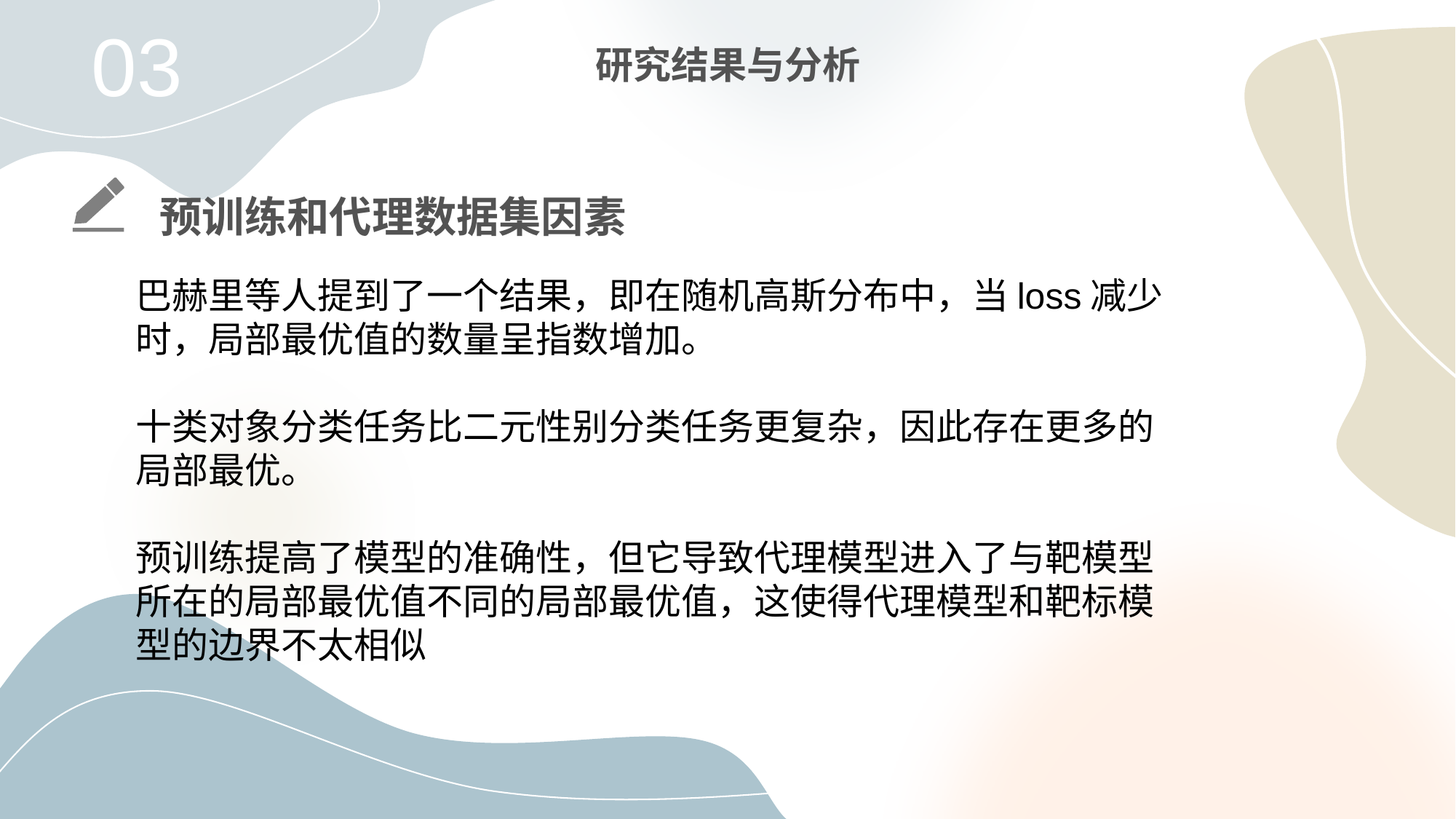

03
研究结果与分析

预训练和代理数据集因素
巴赫里等人提到了⼀个结果，即在随机高斯分布中，当loss减少时，局部最优值的数量呈指数增加。

十类对象分类任务比二元性别分类任务更复杂，因此存在更多的局部最优。

预训练提高了模型的准确性，但它导致代理模型进入了与靶模型所在的局部最优值不同的局部最优值，这使得代理模型和靶标模型的边界不太相似